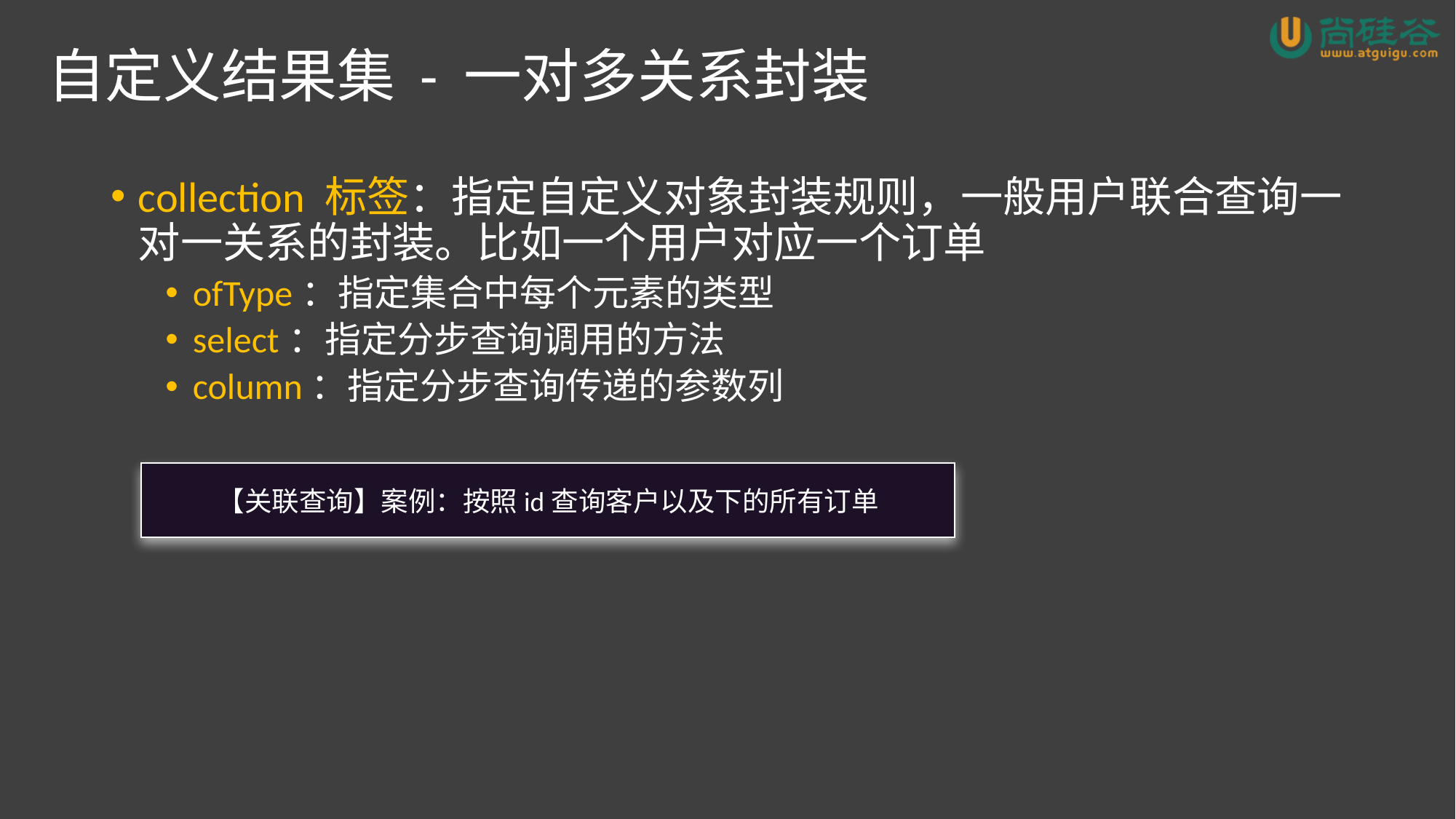

# 自定义结果集 - 一对多关系封装
collection 标签：指定自定义对象封装规则，一般用户联合查询一对一关系的封装。比如一个用户对应一个订单
ofType：指定集合中每个元素的类型
select：指定分步查询调用的方法
column：指定分步查询传递的参数列
【关联查询】案例：按照id查询客户以及下的所有订单